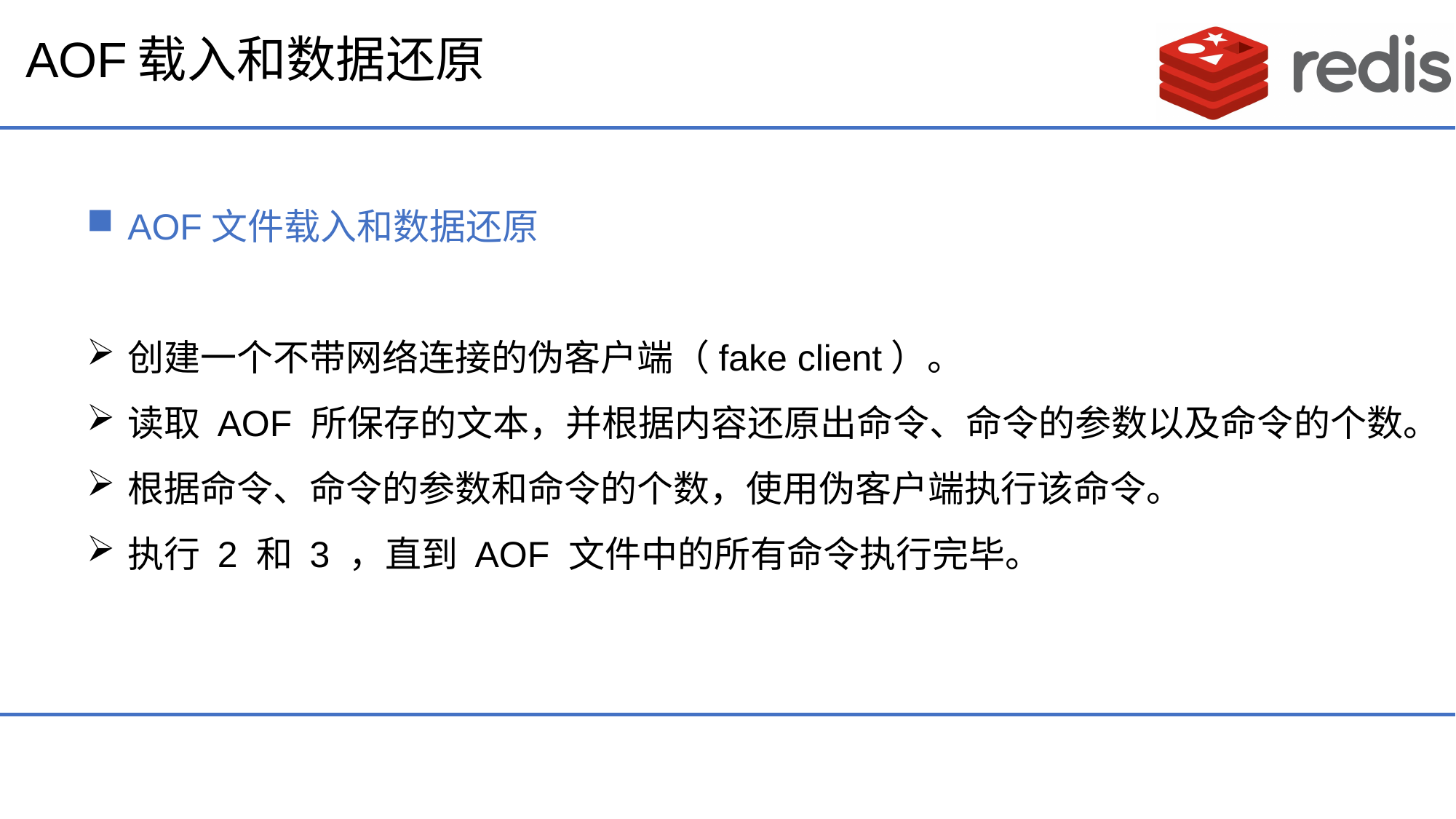

# AOF载入和数据还原
AOF文件载入和数据还原

创建一个不带网络连接的伪客户端（fake client）。
读取 AOF 所保存的文本，并根据内容还原出命令、命令的参数以及命令的个数。
根据命令、命令的参数和命令的个数，使用伪客户端执行该命令。
执行 2 和 3 ，直到 AOF 文件中的所有命令执行完毕。